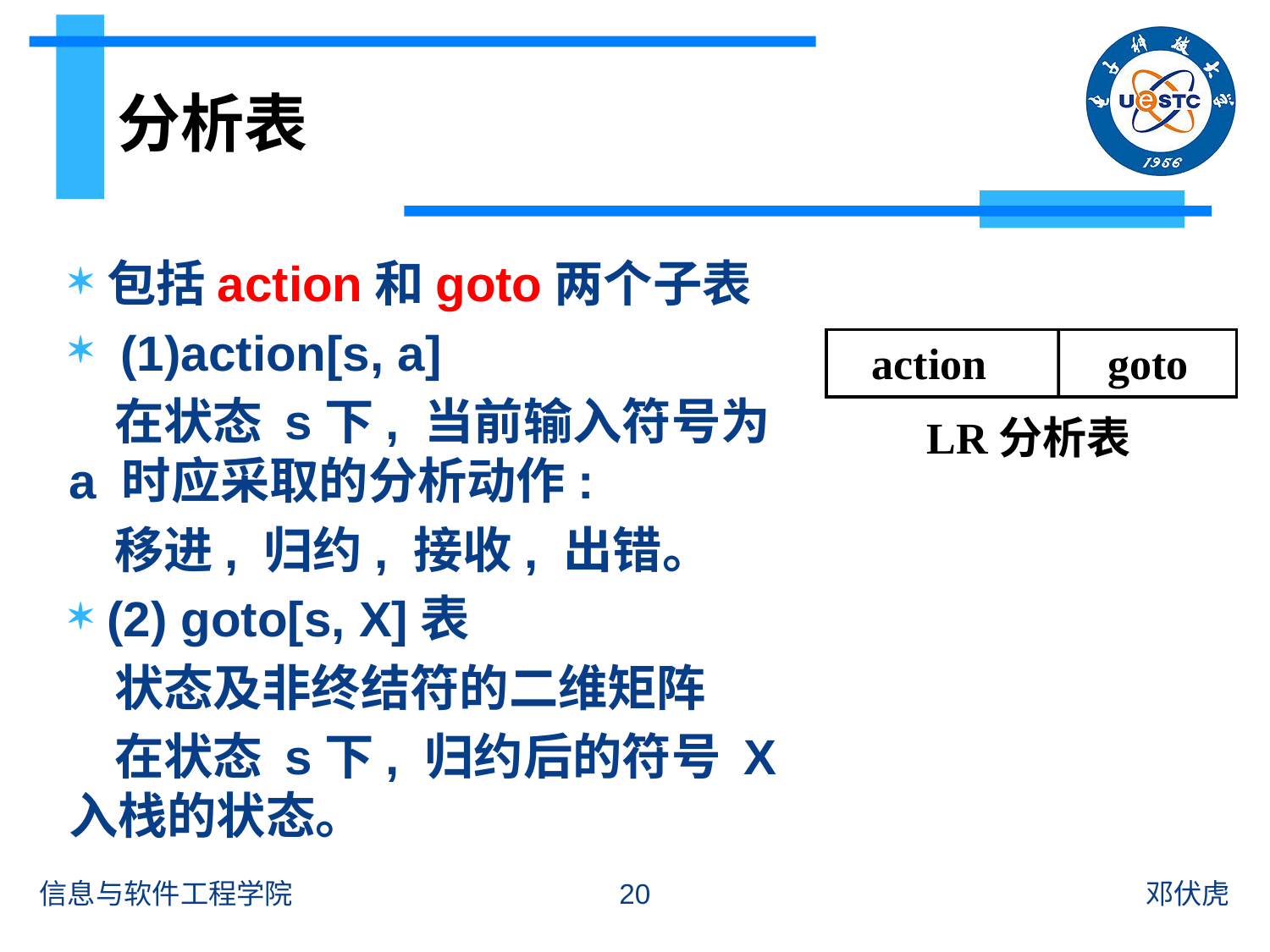

# 分析表
包括action和goto两个子表
 (1)action[s, a]
   在状态 s下, 当前输入符号为 a 时应采取的分析动作:
   移进, 归约, 接收, 出错。
(2) goto[s, X]表
   状态及非终结符的二维矩阵
   在状态 s下, 归约后的符号 X 入栈的状态。

   action           goto
 LR分析表
20
信息与软件工程学院
邓伏虎